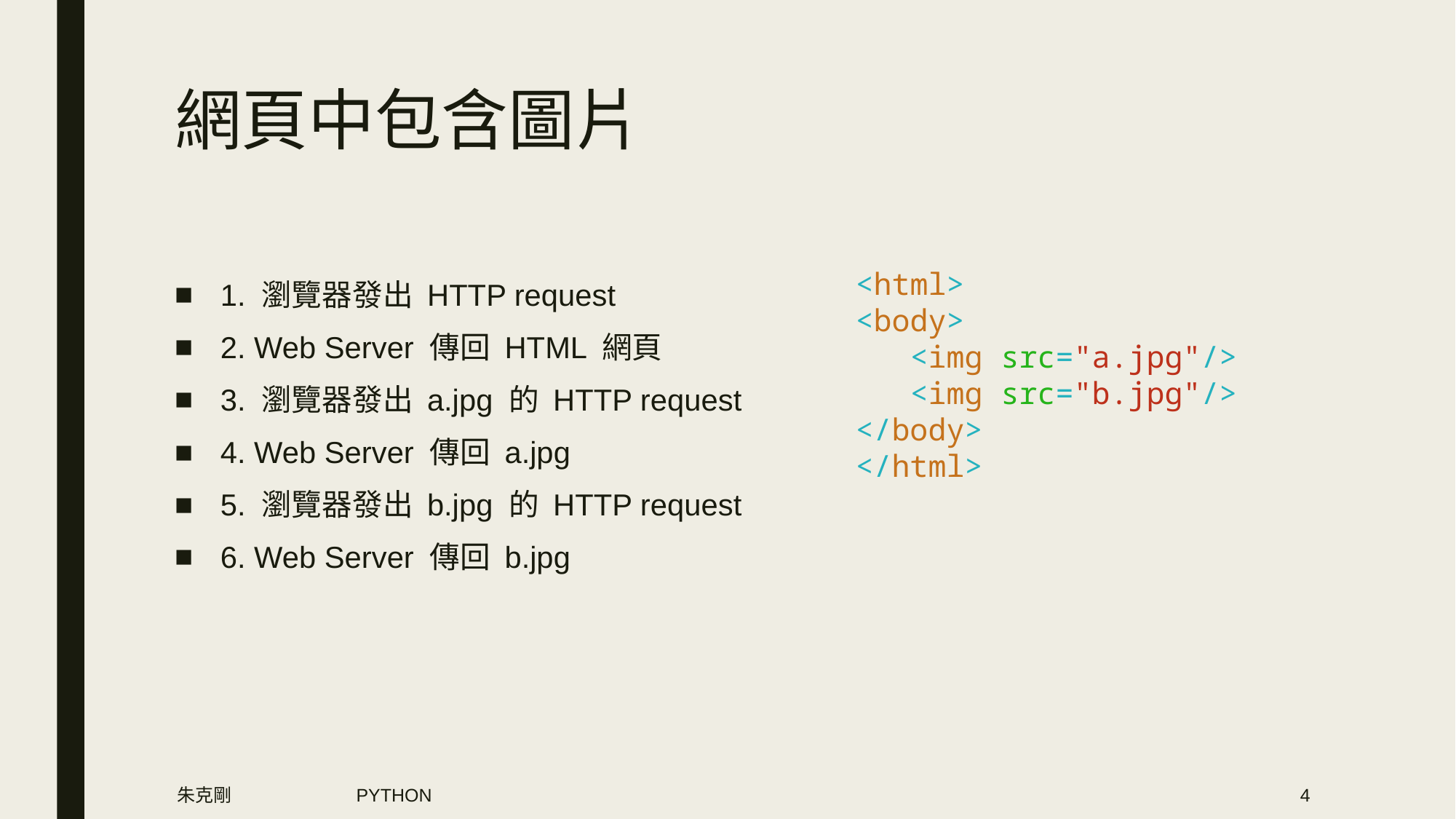

# 網頁中包含圖片
<html>
<body>
   <img src="a.jpg"/>
   <img src="b.jpg"/>
</body>
</html>
1. 瀏覽器發出 HTTP request
2. Web Server 傳回 HTML 網頁
3. 瀏覽器發出 a.jpg 的 HTTP request
4. Web Server 傳回 a.jpg
5. 瀏覽器發出 b.jpg 的 HTTP request
6. Web Server 傳回 b.jpg
朱克剛
PYTHON
4